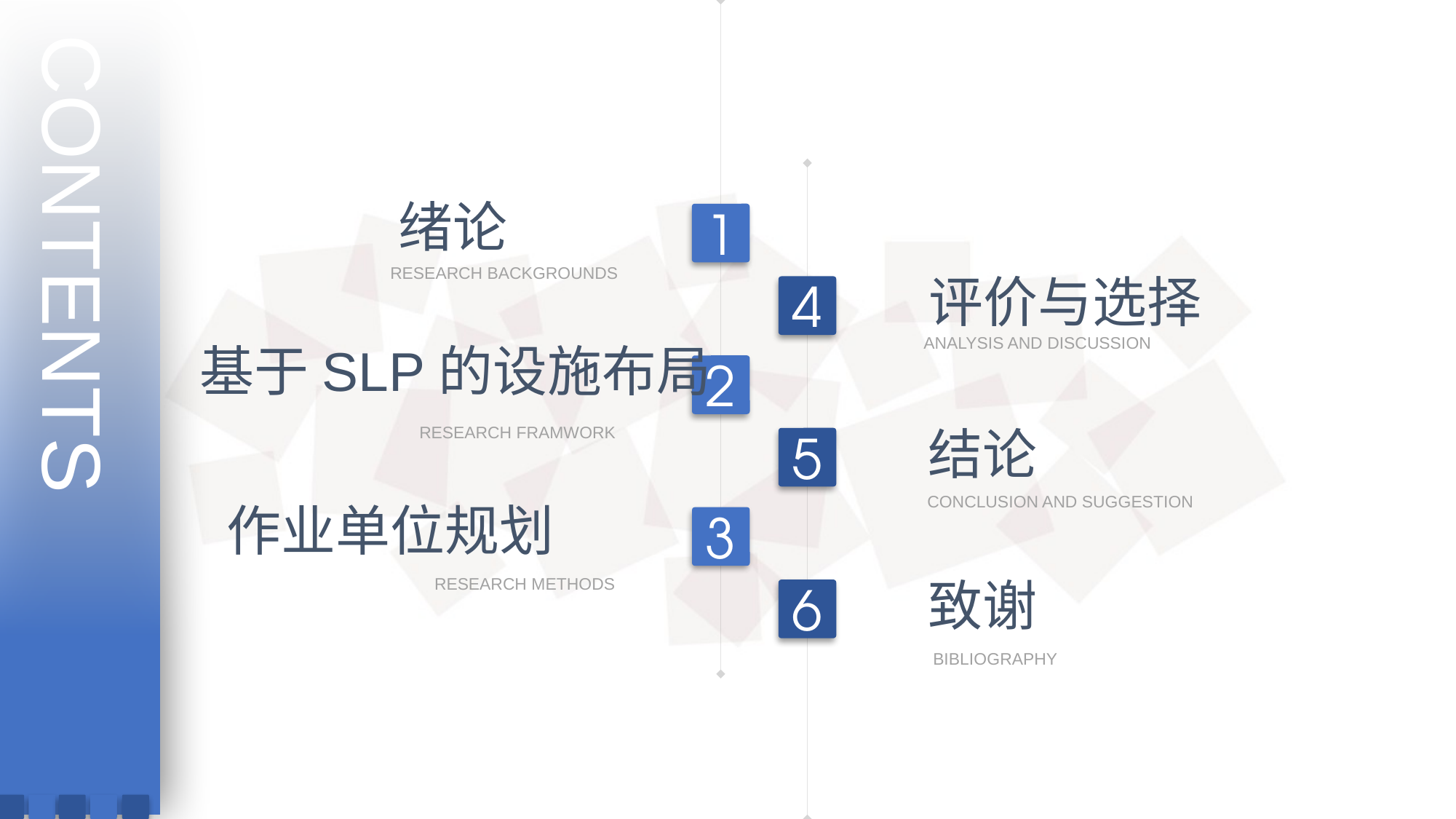

CONTENTS
绪论
1
RESEARCH BACKGROUNDS
评价与选择
4

ANALYSIS AND DISCUSSION
基于SLP的设施布局
2
结论
RESEARCH FRAMWORK
5
CONCLUSION AND SUGGESTION
作业单位规划
3
致谢
RESEARCH METHODS
6
BIBLIOGRAPHY